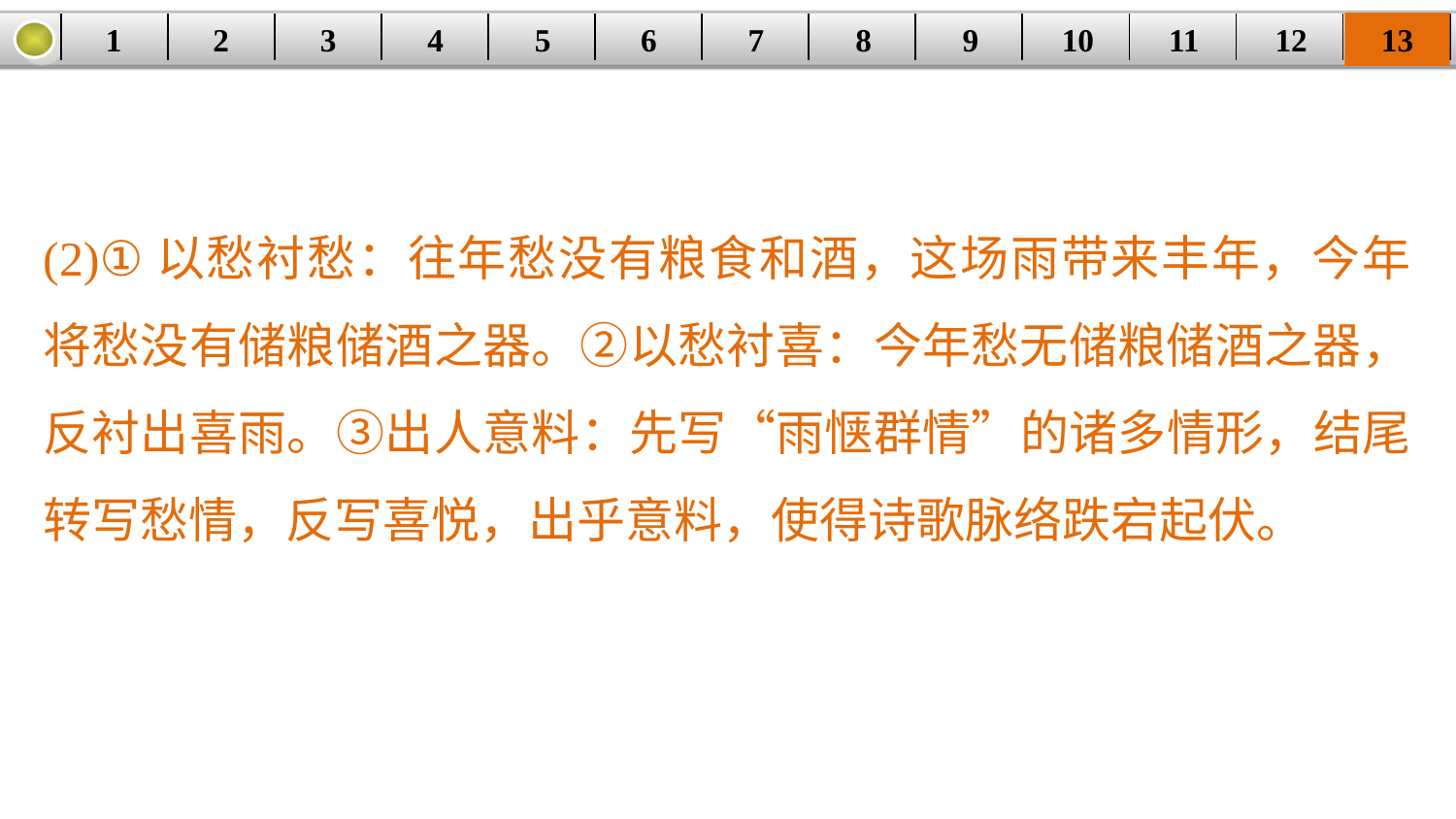

1
2
3
4
5
6
7
8
9
10
11
12
13
|  |  |  |  |  |  |  |  |  |  |  |  |  |
| --- | --- | --- | --- | --- | --- | --- | --- | --- | --- | --- | --- | --- |

(2)①以愁衬愁：往年愁没有粮食和酒，这场雨带来丰年，今年将愁没有储粮储酒之器。②以愁衬喜：今年愁无储粮储酒之器，反衬出喜雨。③出人意料：先写“雨惬群情”的诸多情形，结尾转写愁情，反写喜悦，出乎意料，使得诗歌脉络跌宕起伏。